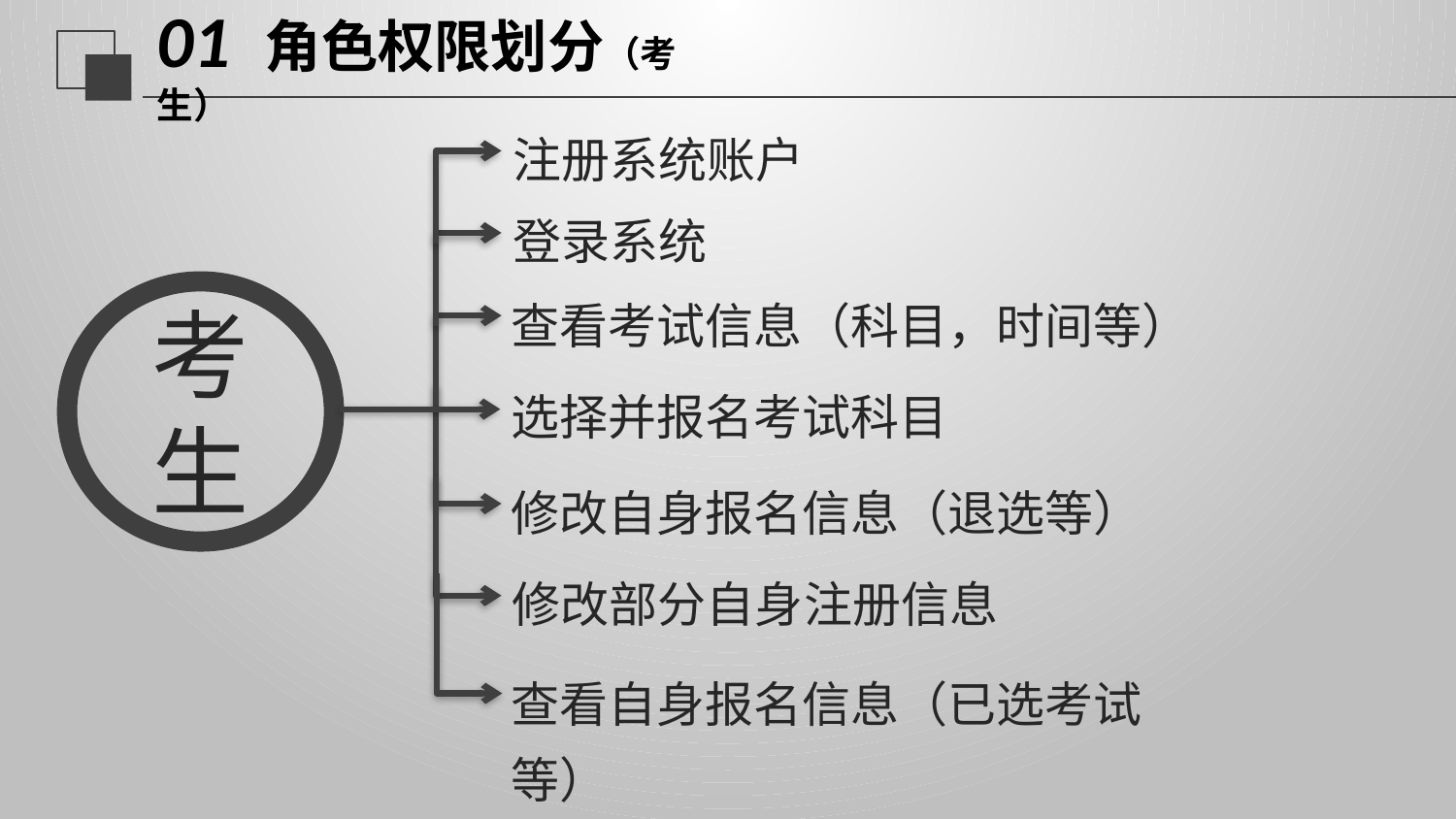

延迟符
# 01 角色权限划分（考生）
注册系统账户
登录系统
查看考试信息（科目，时间等）
考生
选择并报名考试科目
修改自身报名信息（退选等）
修改部分自身注册信息
查看自身报名信息（已选考试等）